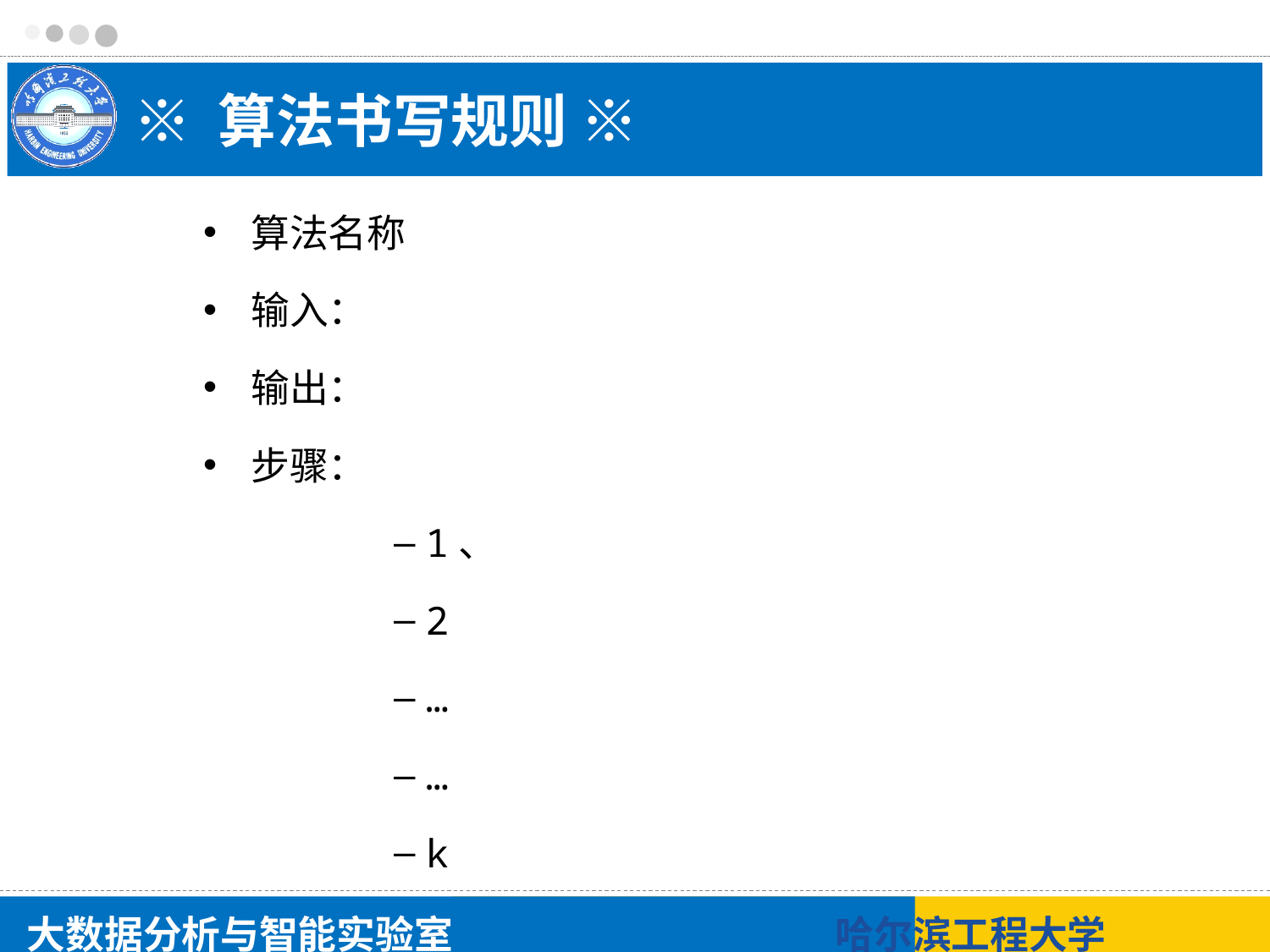

# ※ 算法书写规则 ※
算法名称
输入：
输出：
步骤：
1、
2
…
…
k